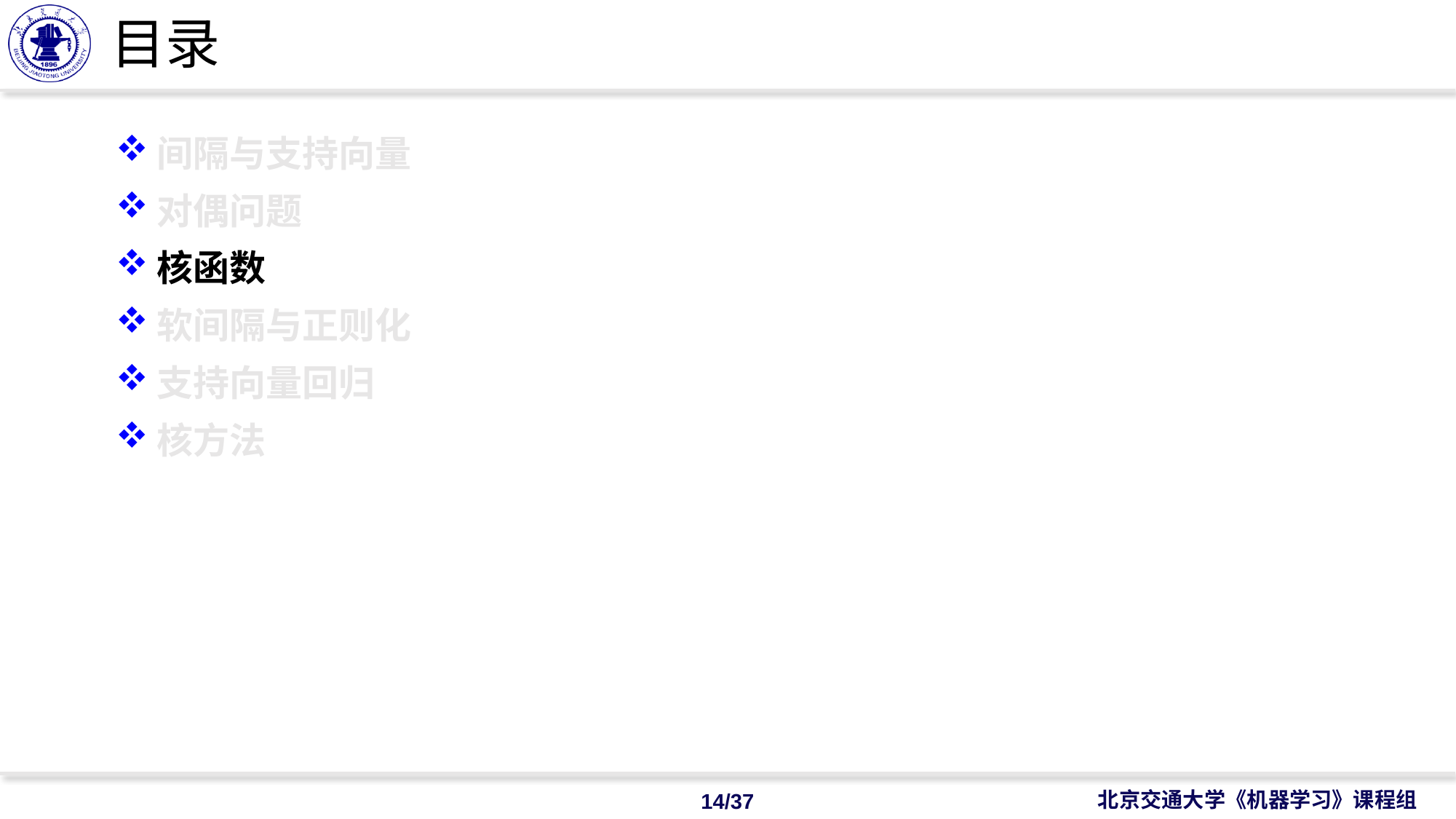

# 目录
间隔与支持向量
对偶问题
核函数
软间隔与正则化
支持向量回归
核方法